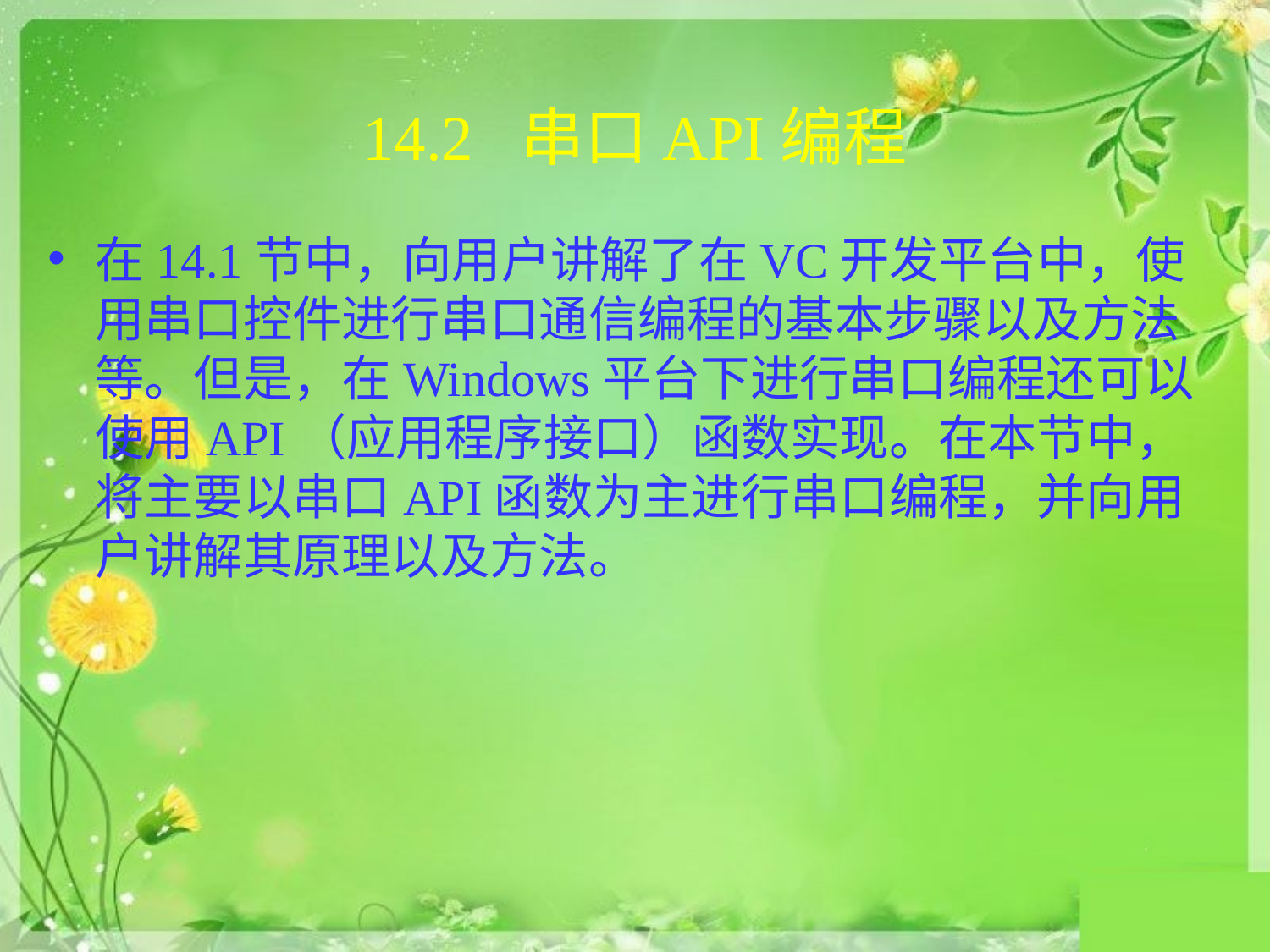

# 14.2  串口API编程
在14.1节中，向用户讲解了在VC开发平台中，使用串口控件进行串口通信编程的基本步骤以及方法等。但是，在Windows平台下进行串口编程还可以使用API（应用程序接口）函数实现。在本节中，将主要以串口API函数为主进行串口编程，并向用户讲解其原理以及方法。